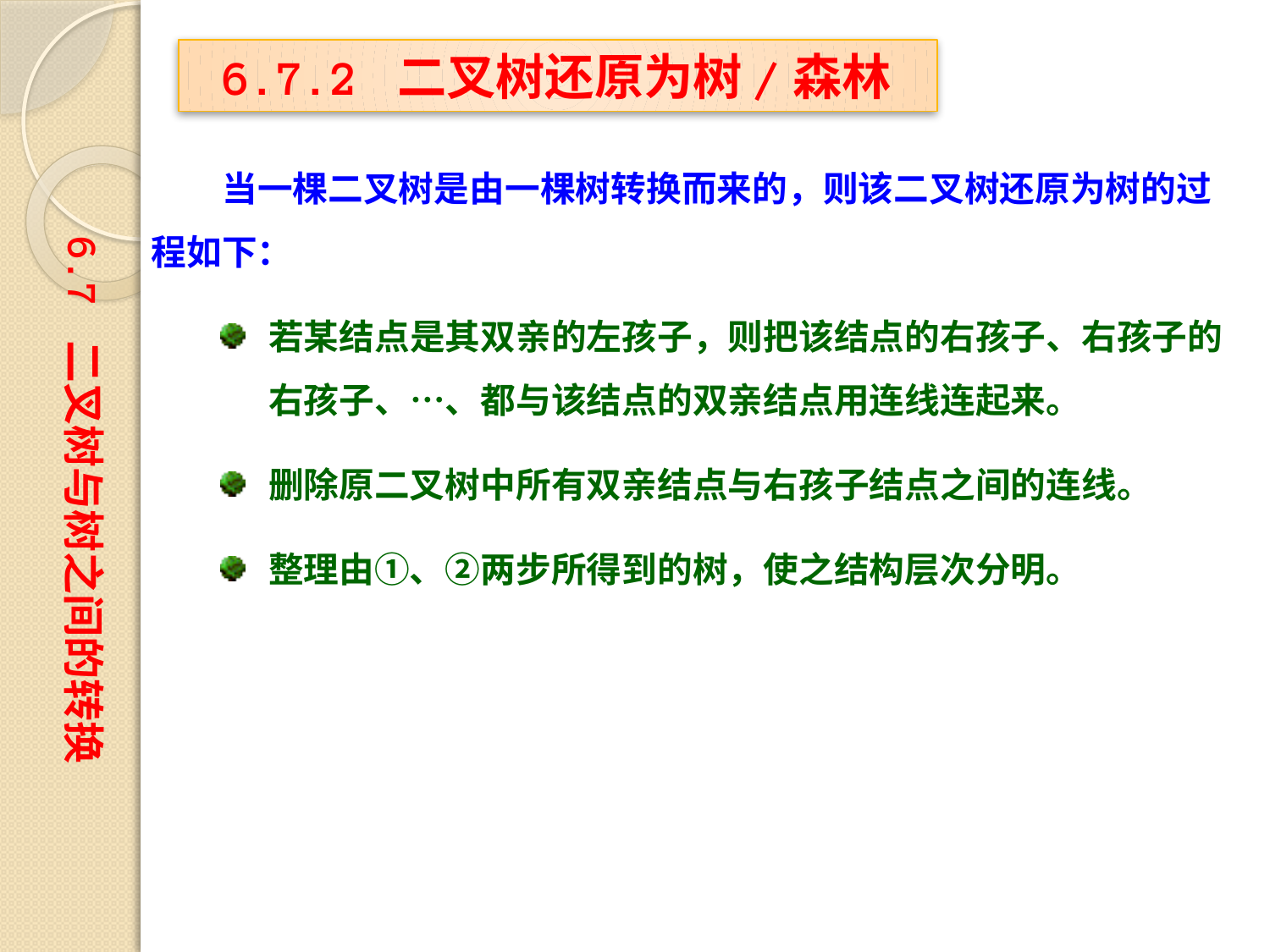

6.7.2 二叉树还原为树/森林
　　当一棵二叉树是由一棵树转换而来的，则该二叉树还原为树的过程如下：
6.7 二叉树与树之间的转换
若某结点是其双亲的左孩子，则把该结点的右孩子、右孩子的右孩子、…、都与该结点的双亲结点用连线连起来。
删除原二叉树中所有双亲结点与右孩子结点之间的连线。
整理由①、②两步所得到的树，使之结构层次分明。